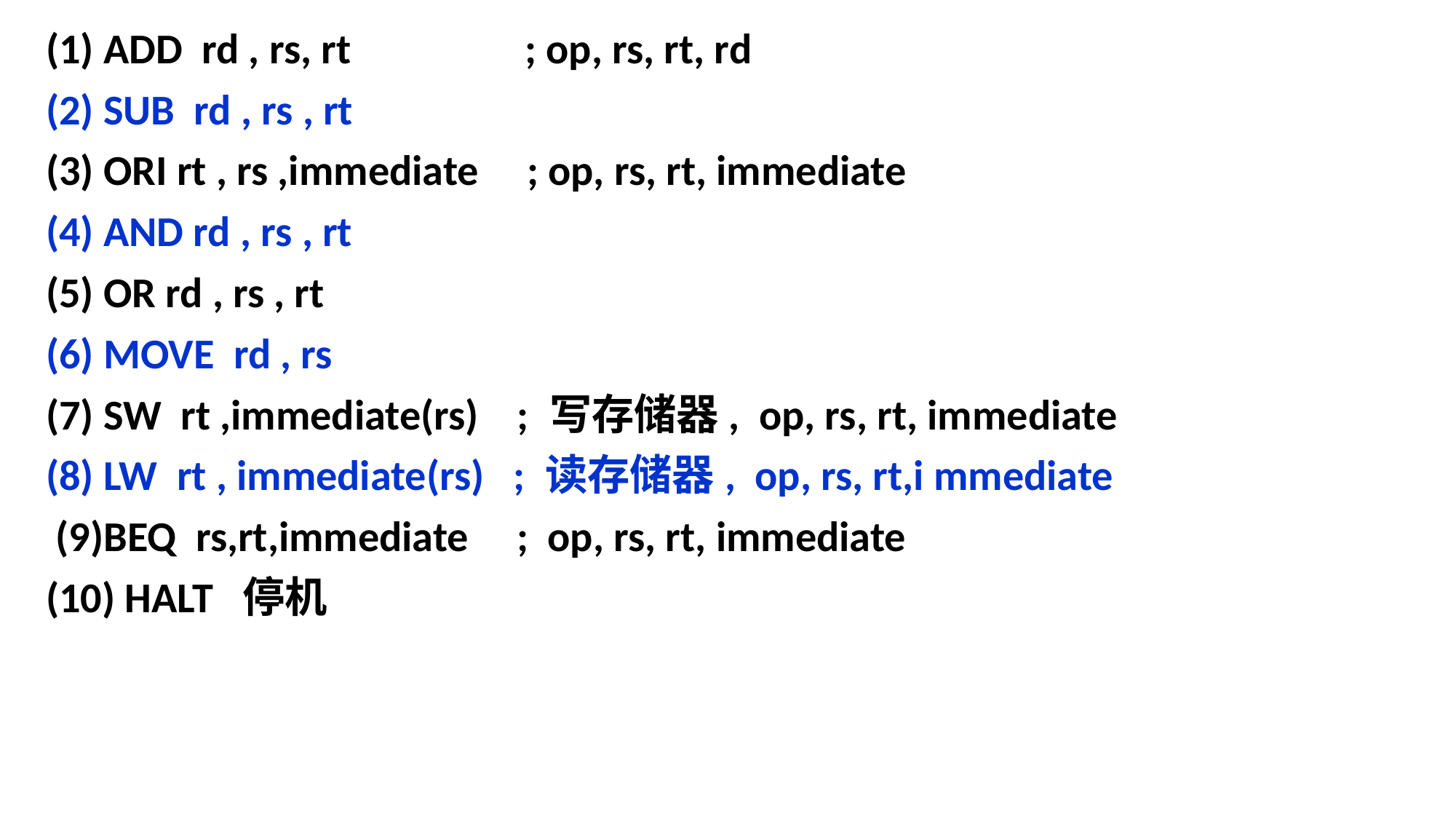

(1) ADD  rd , rs, rt                  ; op, rs, rt, rd
(2) SUB  rd , rs , rt
(3) ORI rt , rs ,immediate     ; op, rs, rt, immediate
(4) AND rd , rs , rt
(5) OR rd , rs , rt
(6) MOVE  rd , rs
(7) SW  rt ,immediate(rs)    ; 写存储器,  op, rs, rt, immediate
(8) LW  rt , immediate(rs)   ; 读存储器,  op, rs, rt,i mmediate
 (9)BEQ  rs,rt,immediate     ;  op, rs, rt, immediate
(10) HALT  停机